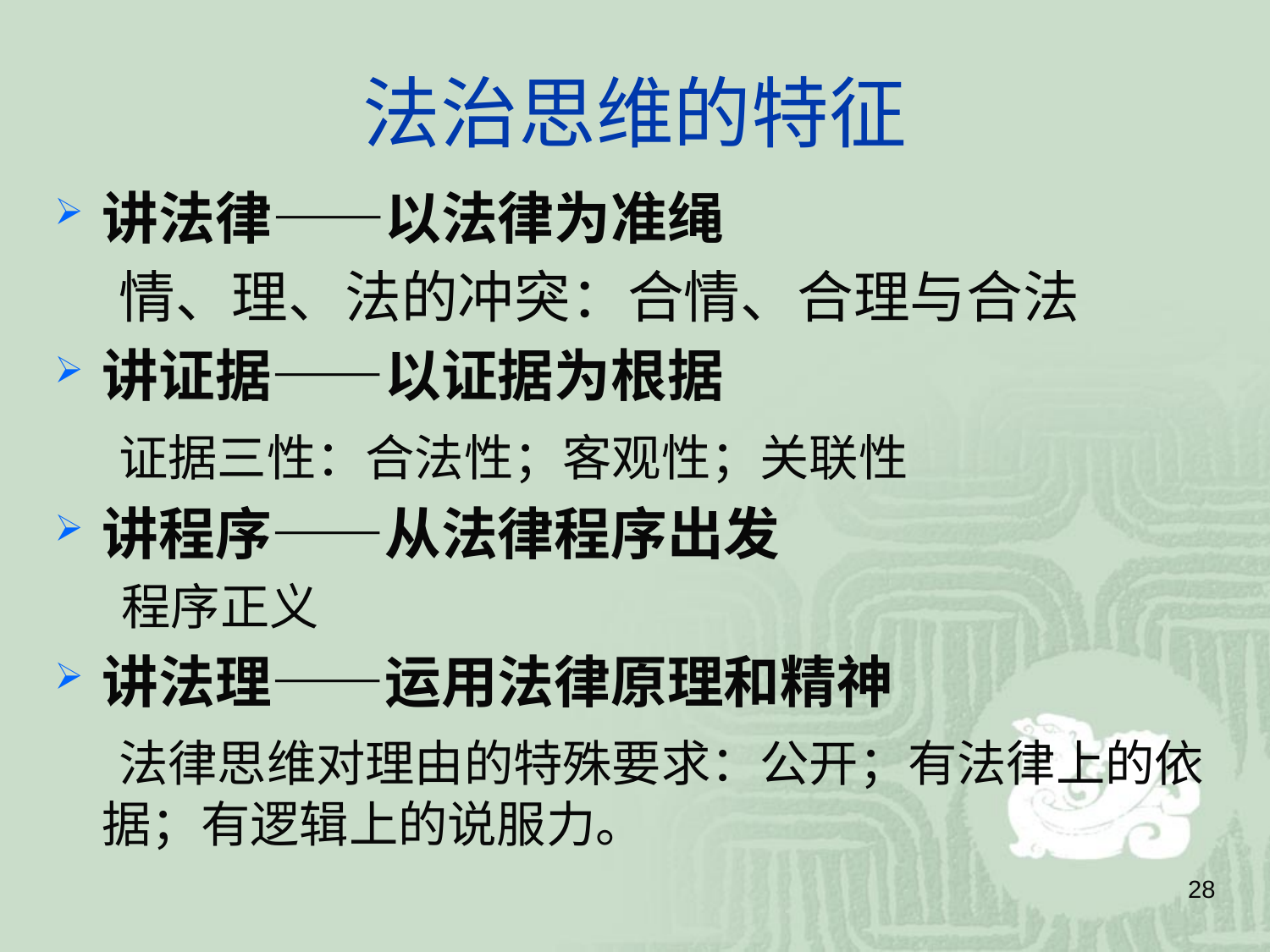

# 法治思维的特征
讲法律——以法律为准绳
    情、理、法的冲突：合情、合理与合法
讲证据——以证据为根据
    证据三性：合法性；客观性；关联性
讲程序——从法律程序出发
     程序正义
讲法理——运用法律原理和精神
    法律思维对理由的特殊要求：公开；有法律上的依据；有逻辑上的说服力。
28